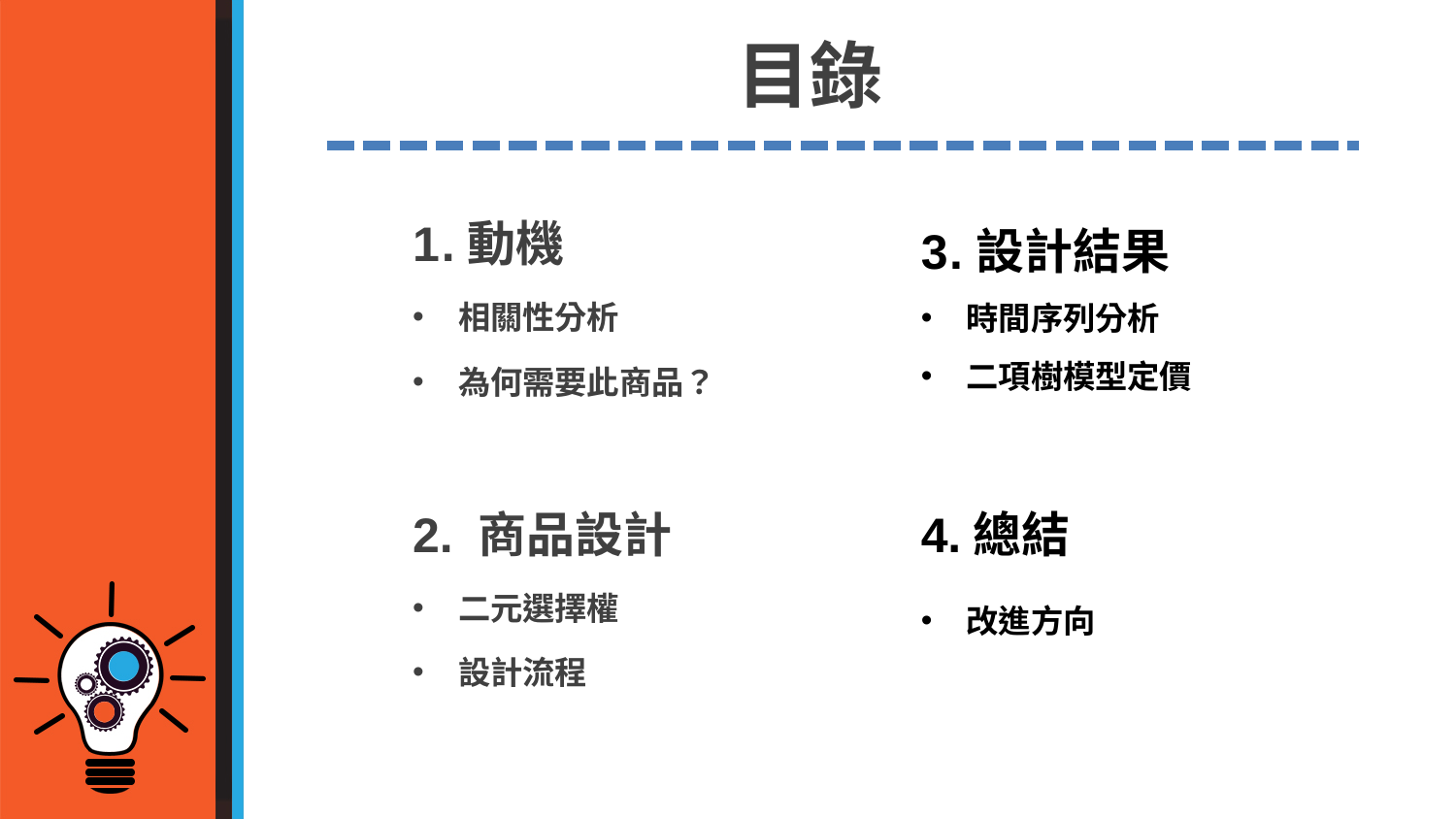

# 目錄
設計結果
時間序列分析
二項樹模型定價

4.總結
改進方向
動機
相關性分析
為何需要此商品？

2. 商品設計
二元選擇權
設計流程